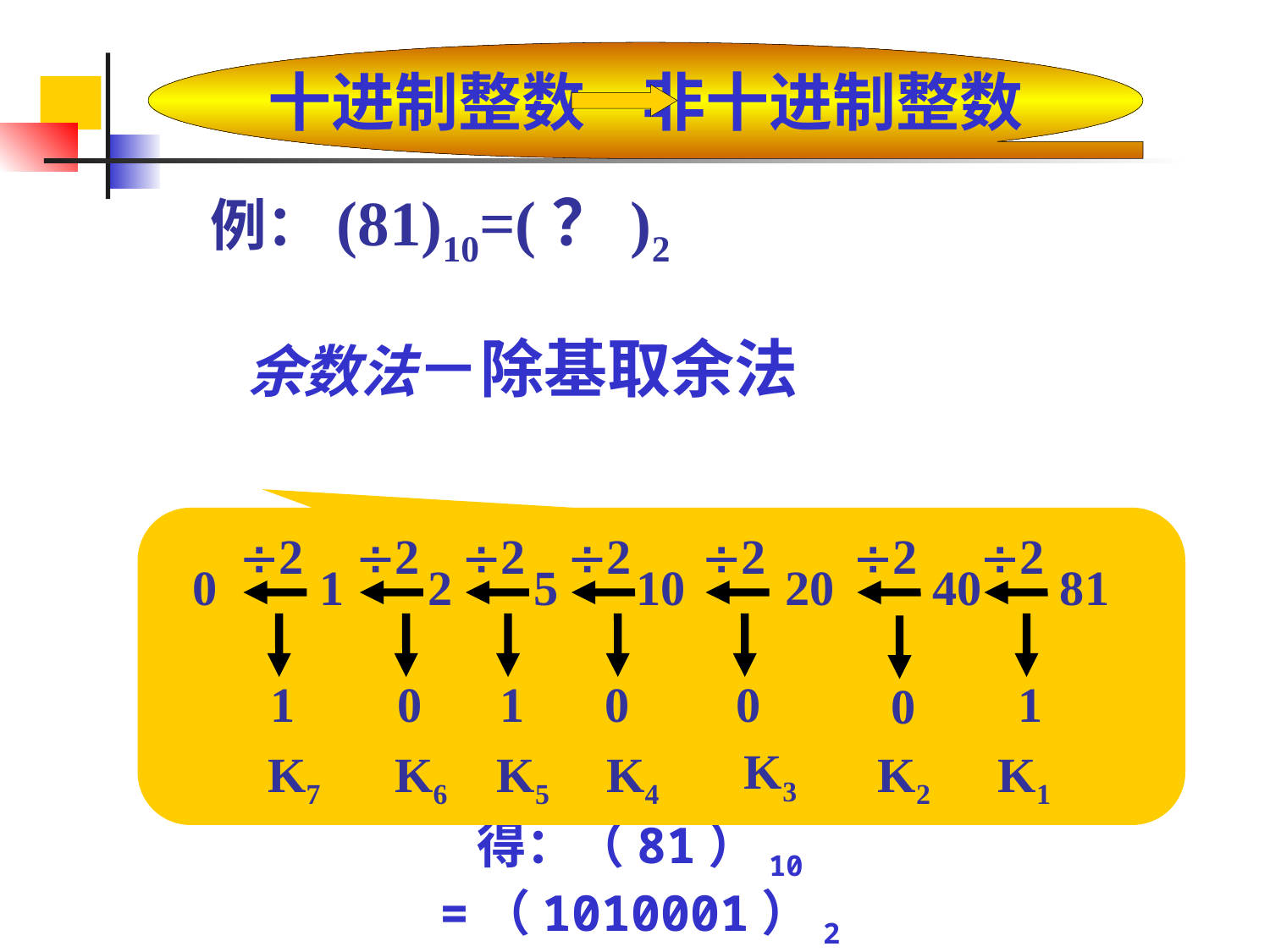

十进制整数    非十进制整数

例：(81)10=(？)2
余数法－除基取余法

81
÷2

÷2

÷2

÷2

÷2

÷2

÷2

0
1
2
5
10
20
40

1
0
1
0
0
1
0
K3
K7
K6
K5
K4
K2
K1
得：（81）10 =（1010001）2